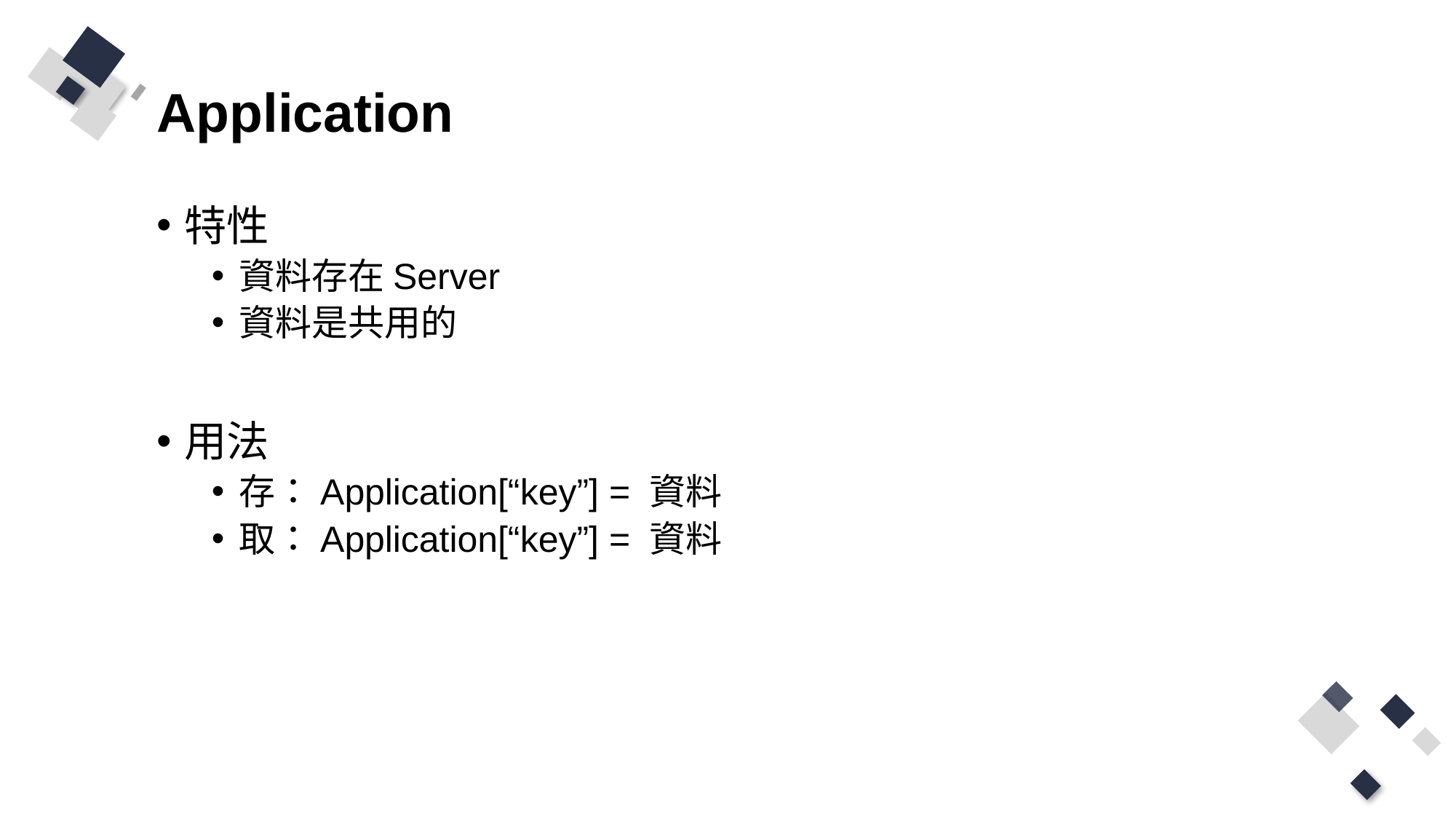

# Application
特性
資料存在Server
資料是共用的

用法
存：Application[“key”] = 資料
取：Application[“key”] = 資料